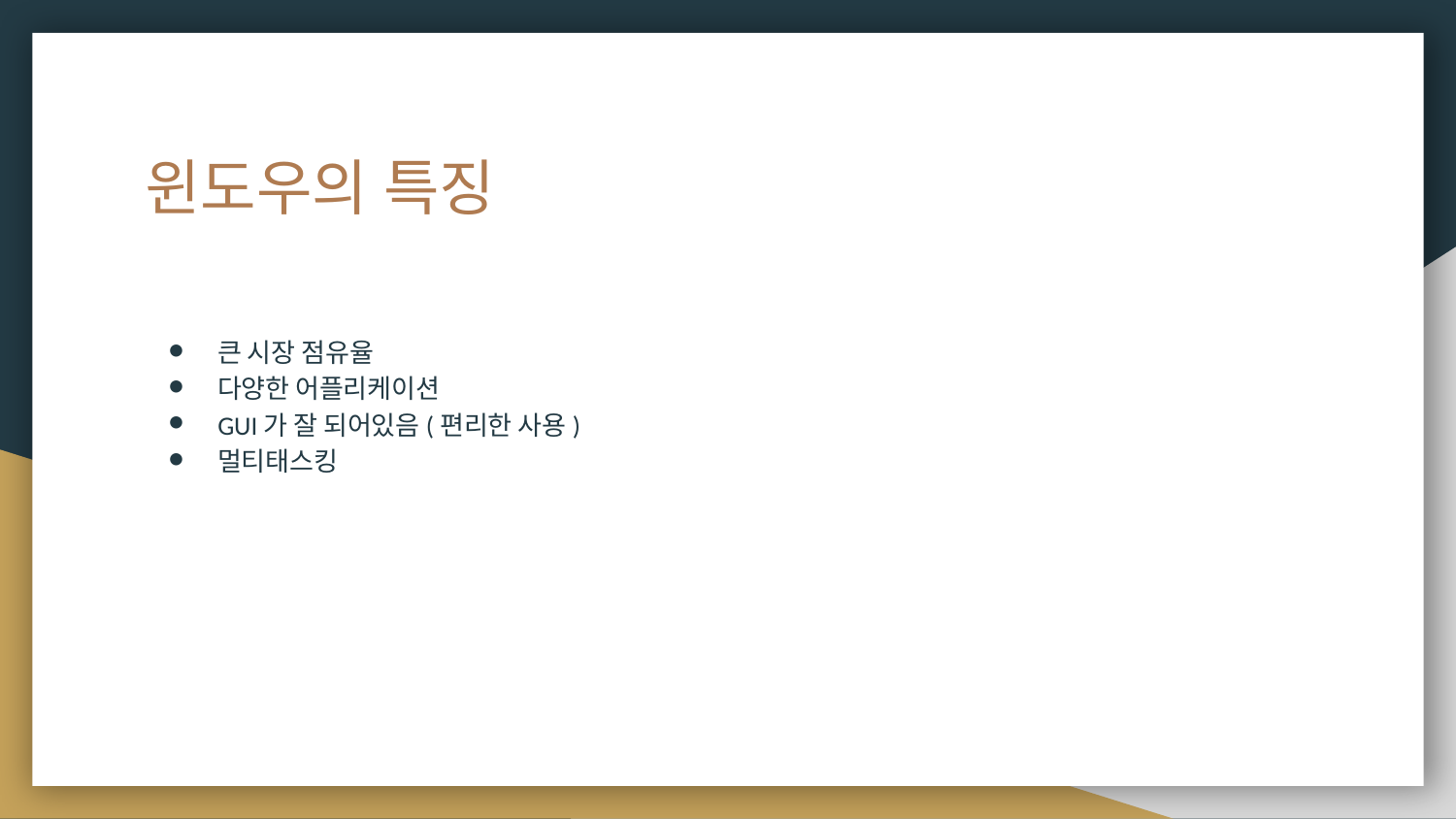

# 윈도우의 특징
큰 시장 점유율
다양한 어플리케이션
GUI가 잘 되어있음(편리한 사용)
멀티태스킹